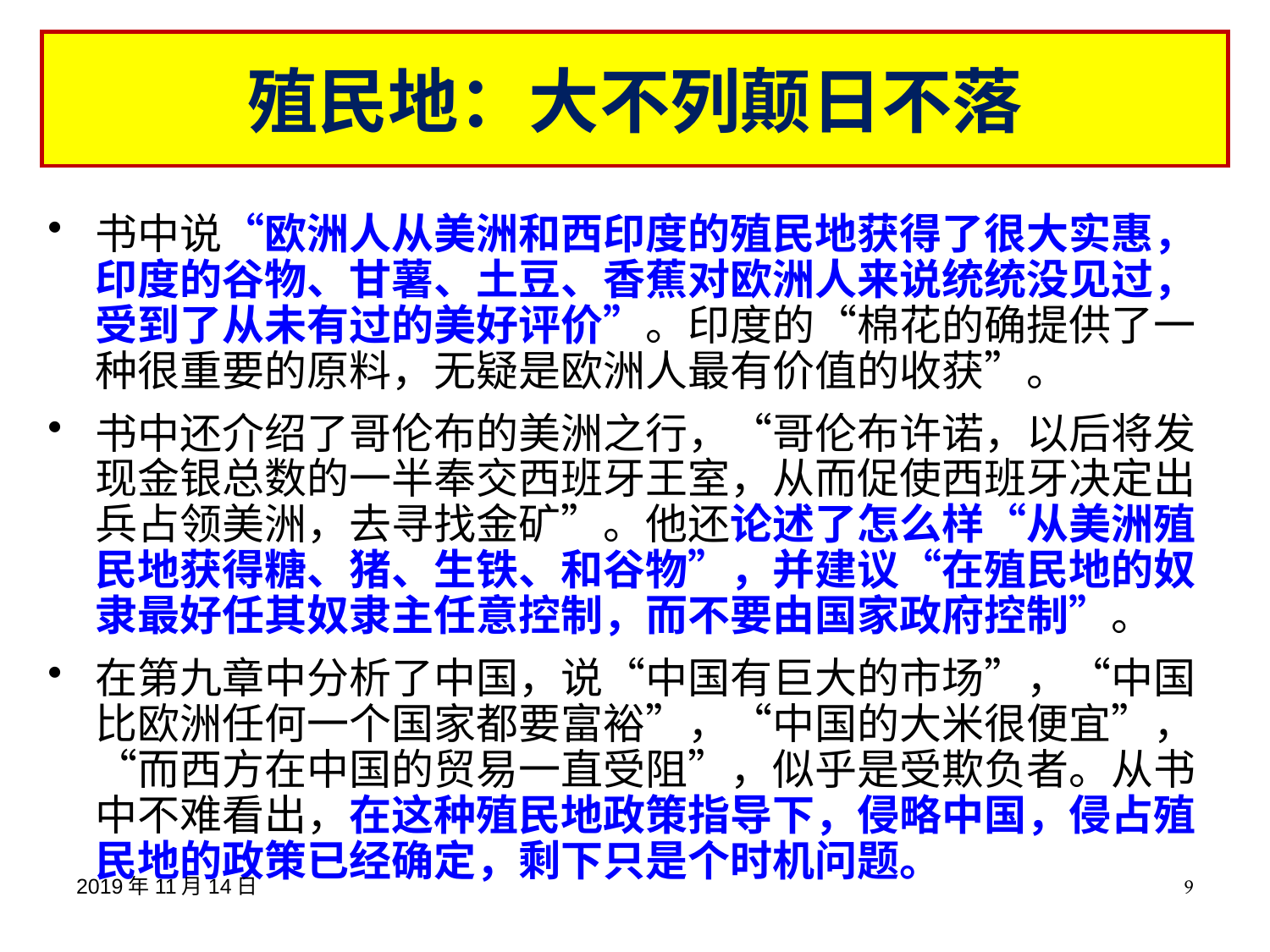

# 殖民地：大不列颠日不落
书中说“欧洲人从美洲和西印度的殖民地获得了很大实惠，印度的谷物、甘薯、土豆、香蕉对欧洲人来说统统没见过，受到了从未有过的美好评价”。印度的“棉花的确提供了一种很重要的原料，无疑是欧洲人最有价值的收获”。
书中还介绍了哥伦布的美洲之行，“哥伦布许诺，以后将发现金银总数的一半奉交西班牙王室，从而促使西班牙决定出兵占领美洲，去寻找金矿”。他还论述了怎么样“从美洲殖民地获得糖、猪、生铁、和谷物”，并建议“在殖民地的奴隶最好任其奴隶主任意控制，而不要由国家政府控制”。
在第九章中分析了中国，说“中国有巨大的市场”，“中国比欧洲任何一个国家都要富裕”，“中国的大米很便宜”，“而西方在中国的贸易一直受阻”，似乎是受欺负者。从书中不难看出，在这种殖民地政策指导下，侵略中国，侵占殖民地的政策已经确定，剩下只是个时机问题。
2019年11月14日
9